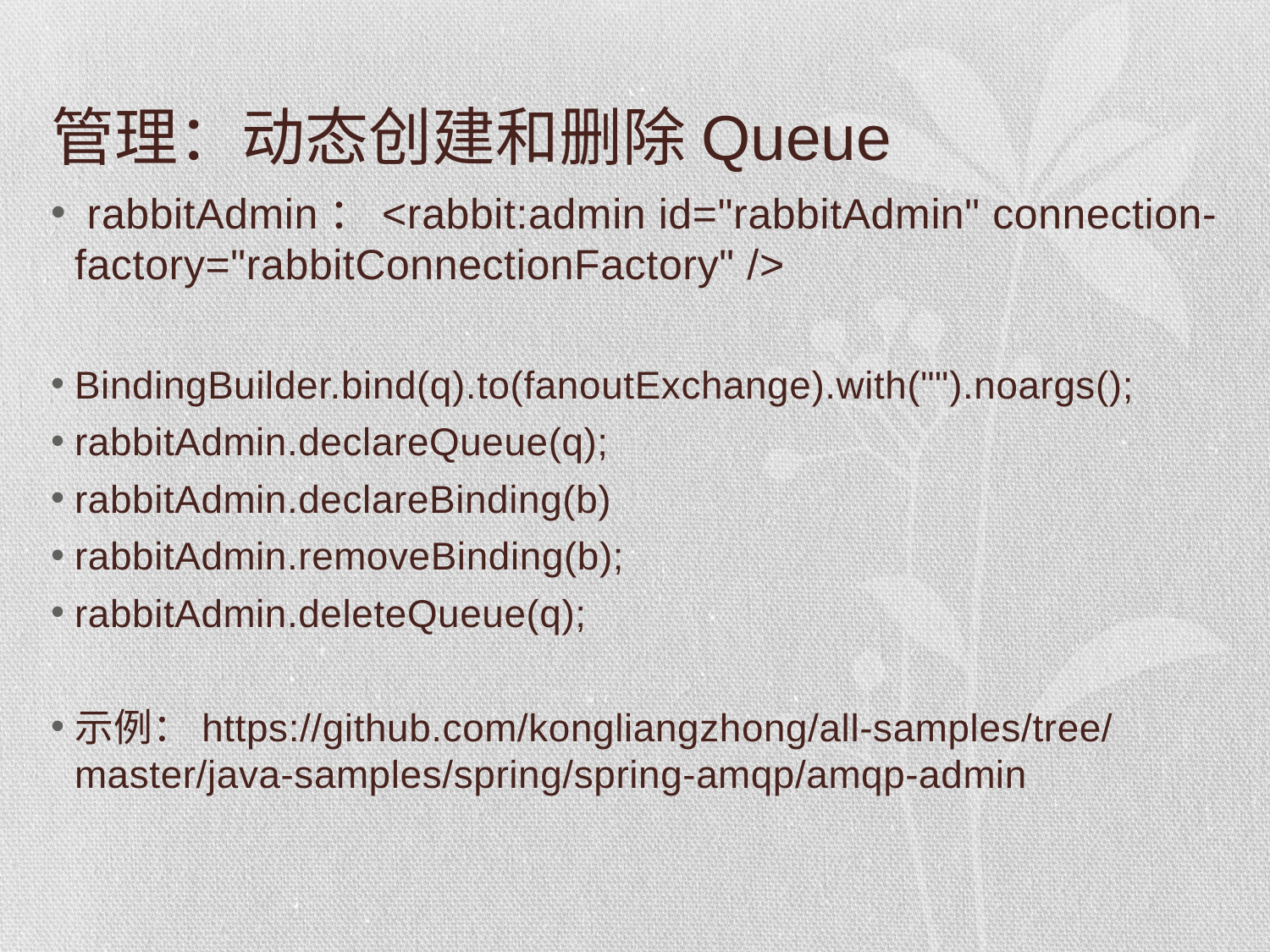

# 管理：动态创建和删除Queue
 rabbitAdmin：<rabbit:admin id="rabbitAdmin" connection-factory="rabbitConnectionFactory" />

BindingBuilder.bind(q).to(fanoutExchange).with("").noargs();
rabbitAdmin.declareQueue(q);
rabbitAdmin.declareBinding(b)
rabbitAdmin.removeBinding(b);
rabbitAdmin.deleteQueue(q);

示例：https://github.com/kongliangzhong/all-samples/tree/master/java-samples/spring/spring-amqp/amqp-admin